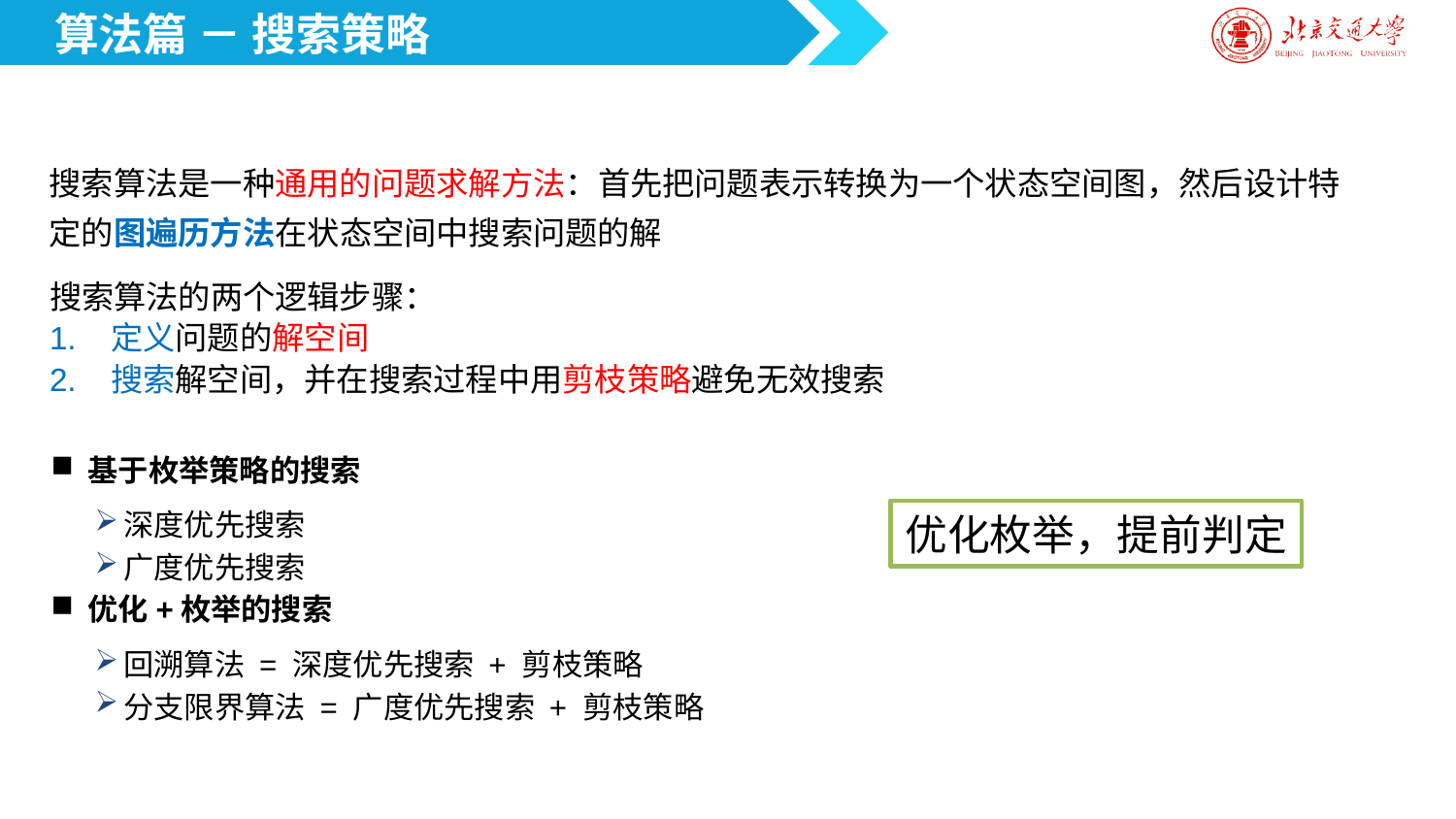

算法篇 － 搜索策略
搜索算法是一种通用的问题求解方法：首先把问题表示转换为一个状态空间图，然后设计特定的图遍历方法在状态空间中搜索问题的解
搜索算法的两个逻辑步骤：
定义问题的解空间
搜索解空间，并在搜索过程中用剪枝策略避免无效搜索
 基于枚举策略的搜索
深度优先搜索
广度优先搜索
 优化+枚举的搜索
回溯算法 = 深度优先搜索 + 剪枝策略
分支限界算法 = 广度优先搜索 + 剪枝策略
优化枚举，提前判定